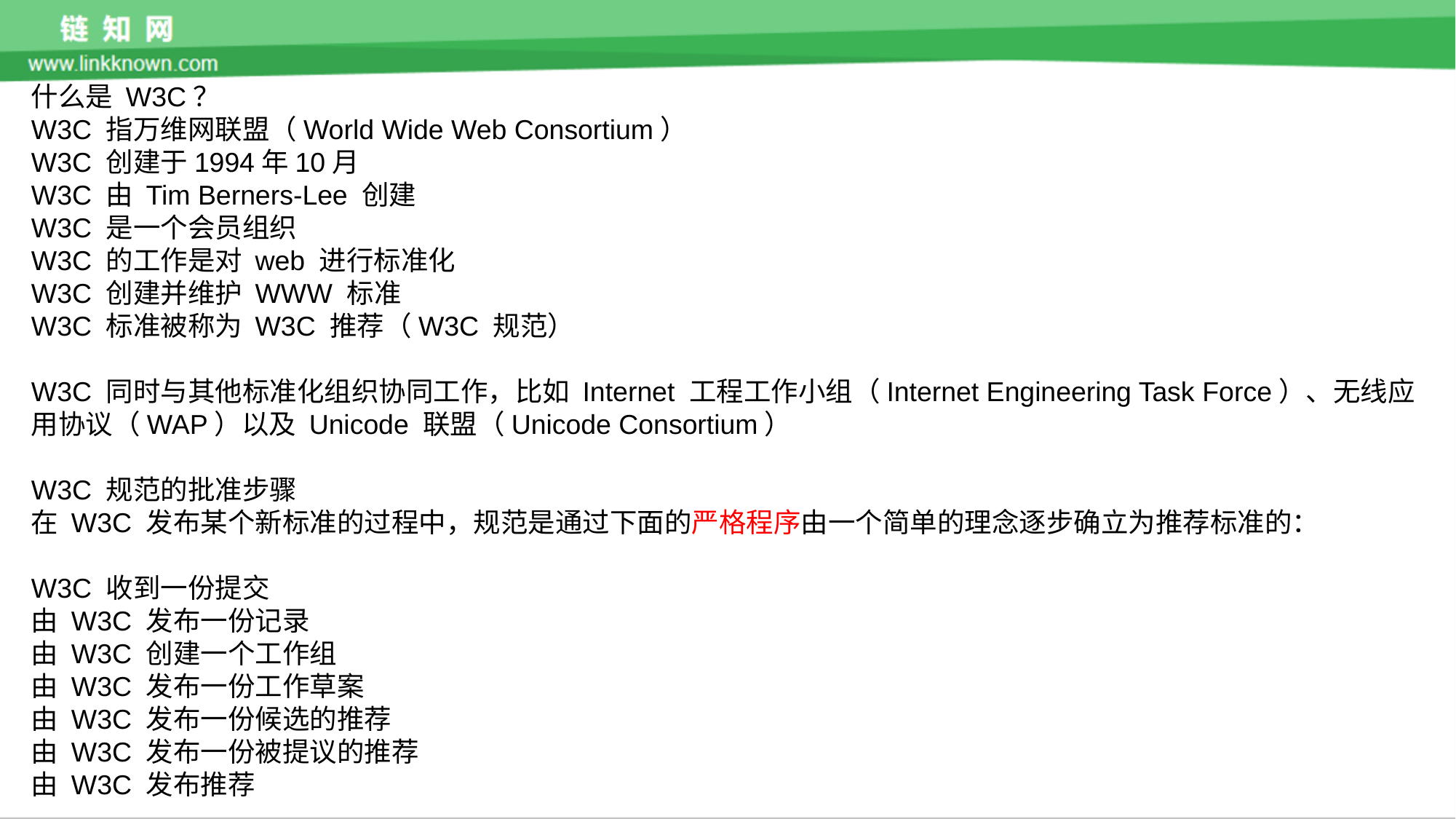

什么是 W3C？
W3C 指万维网联盟（World Wide Web Consortium）
W3C 创建于1994年10月
W3C 由 Tim Berners-Lee 创建
W3C 是一个会员组织
W3C 的工作是对 web 进行标准化
W3C 创建并维护 WWW 标准
W3C 标准被称为 W3C 推荐（W3C 规范）

W3C 同时与其他标准化组织协同工作，比如 Internet 工程工作小组（Internet Engineering Task Force）、无线应用协议（WAP）以及 Unicode 联盟（Unicode Consortium）

W3C 规范的批准步骤
在 W3C 发布某个新标准的过程中，规范是通过下面的严格程序由一个简单的理念逐步确立为推荐标准的：

W3C 收到一份提交
由 W3C 发布一份记录
由 W3C 创建一个工作组
由 W3C 发布一份工作草案
由 W3C 发布一份候选的推荐
由 W3C 发布一份被提议的推荐
由 W3C 发布推荐